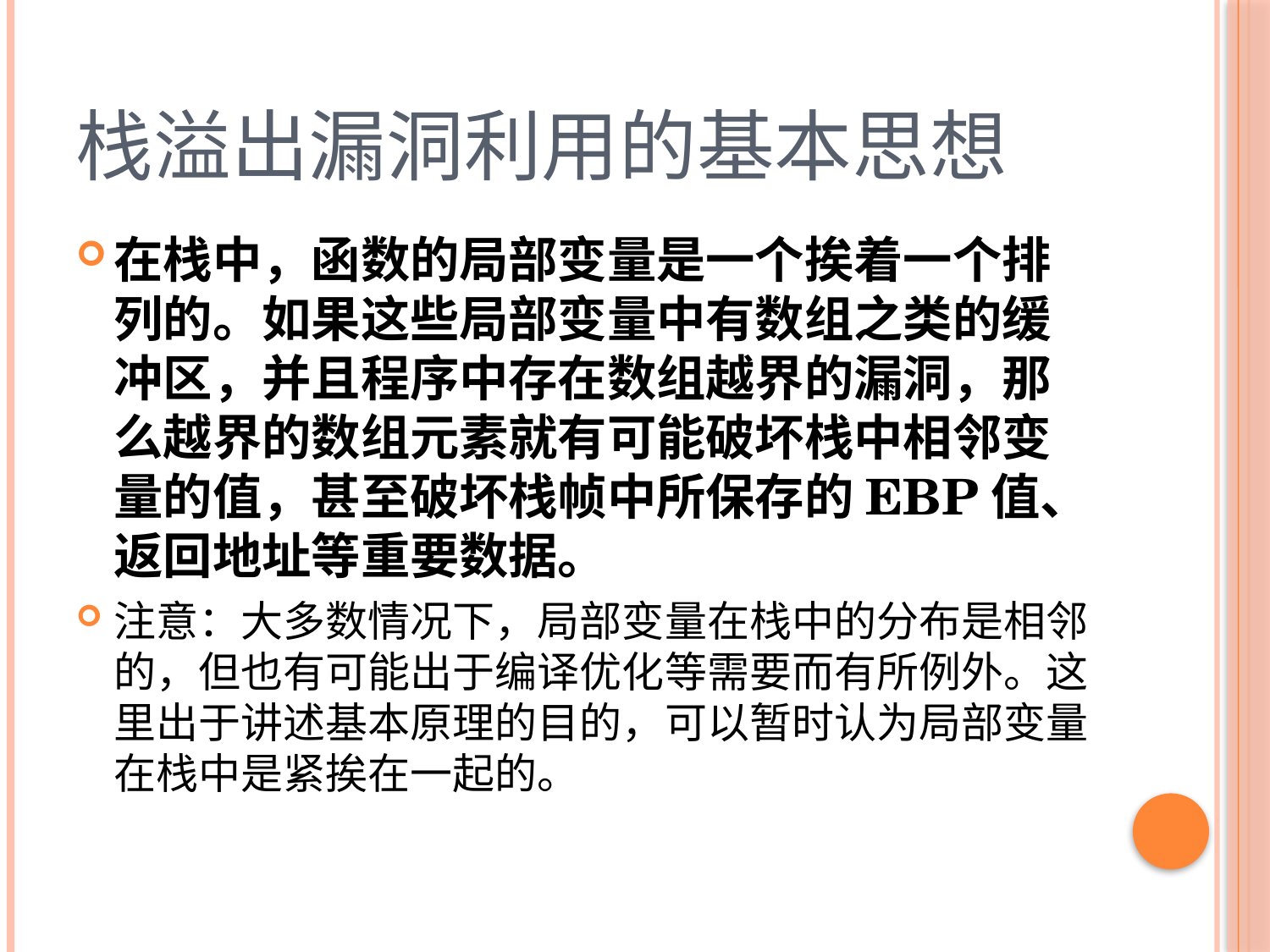

# 栈溢出漏洞利用的基本思想
在栈中，函数的局部变量是一个挨着一个排列的。如果这些局部变量中有数组之类的缓冲区，并且程序中存在数组越界的漏洞，那么越界的数组元素就有可能破坏栈中相邻变量的值，甚至破坏栈帧中所保存的EBP值、返回地址等重要数据。
注意：大多数情况下，局部变量在栈中的分布是相邻的，但也有可能出于编译优化等需要而有所例外。这里出于讲述基本原理的目的，可以暂时认为局部变量在栈中是紧挨在一起的。